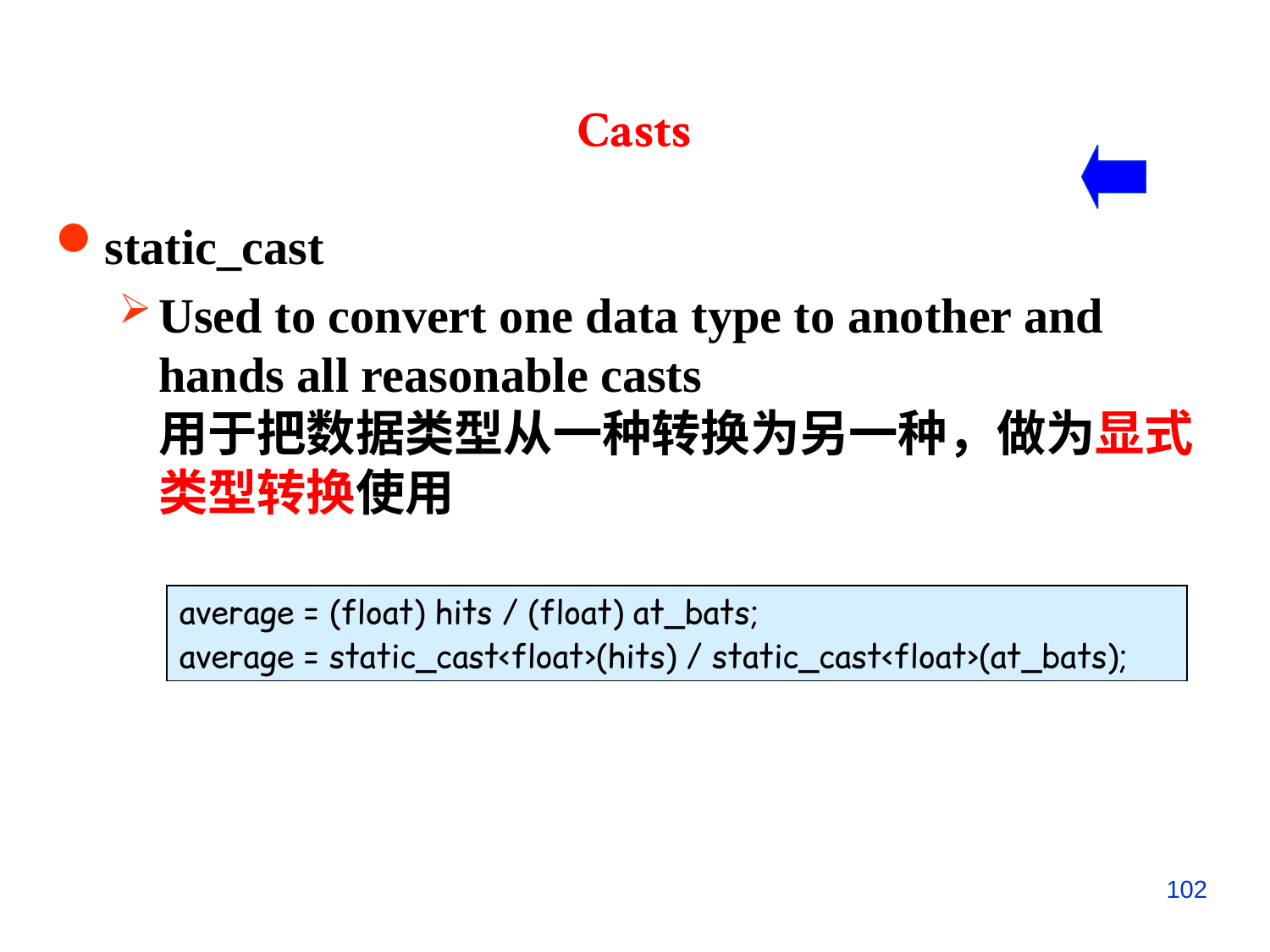

Casts

static_cast
Used to convert one data type to another and hands all reasonable casts
用于把数据类型从一种转换为另一种，做为显式类型转换使用
average = (float) hits / (float) at_bats;
average = static_cast<float>(hits) / static_cast<float>(at_bats);
102